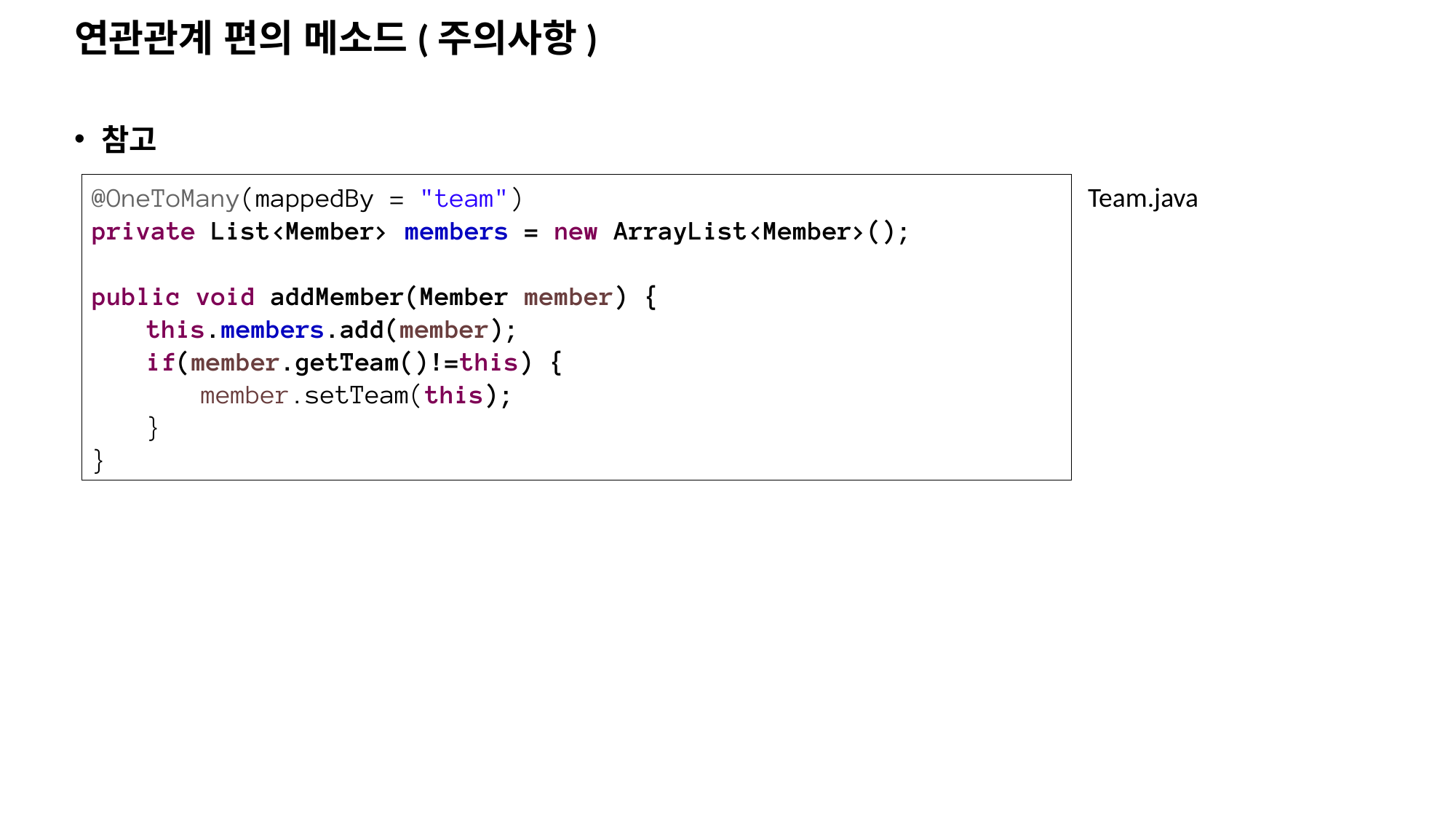

# 연관관계 편의 메소드(주의사항)
참고

@OneToMany(mappedBy = "team")
private List<Member> members = new ArrayList<Member>();

public void addMember(Member member) {
this.members.add(member);
if(member.getTeam()!=this) {
member.setTeam(this);
}
}
Team.java